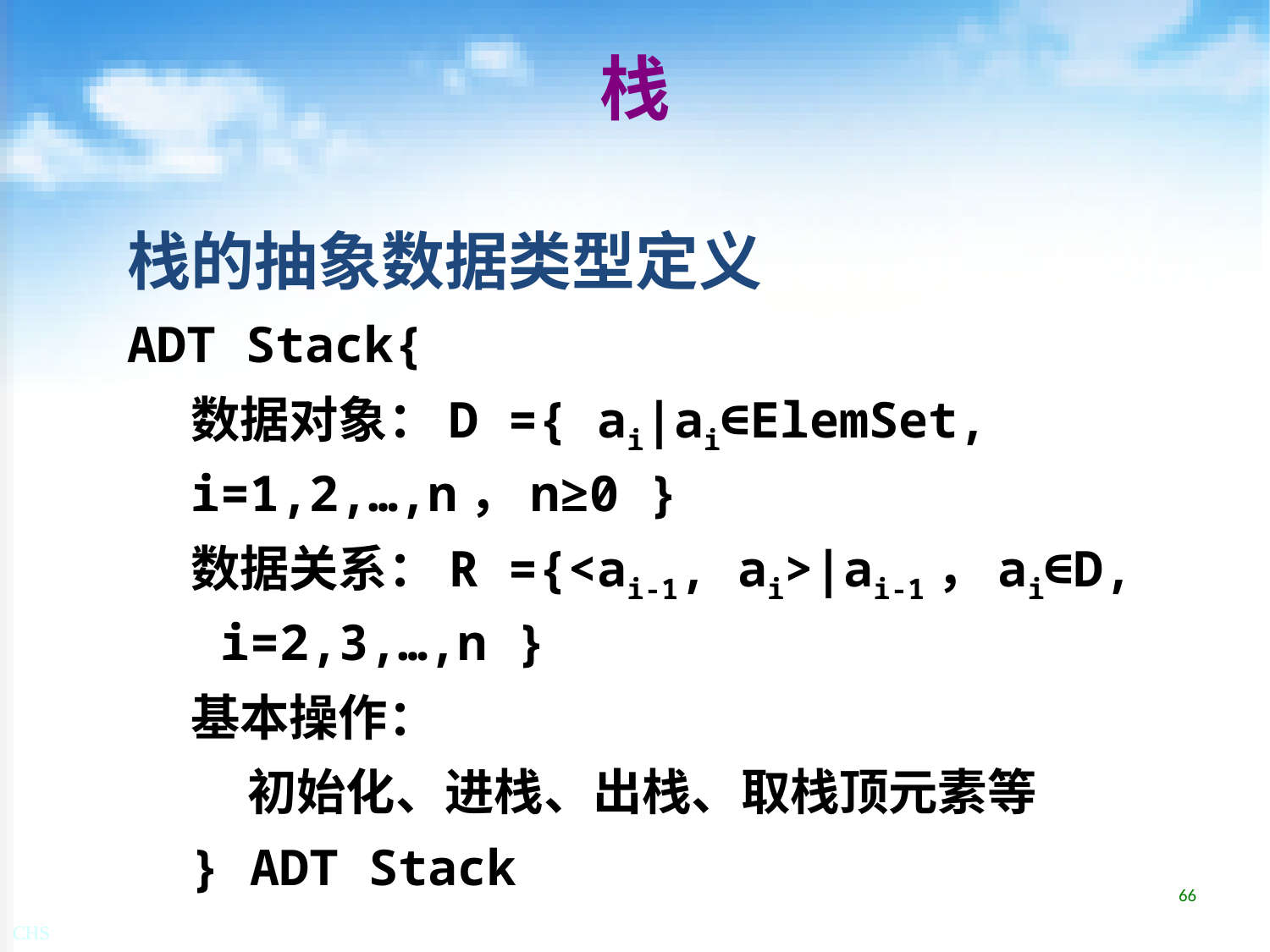

栈
栈的抽象数据类型定义
ADT Stack{
数据对象：D ={ ai|ai∈ElemSet,  i=1,2,…,n，n≥0 }
数据关系：R ={<ai-1, ai>|ai-1，ai∈D,  i=2,3,…,n }
基本操作：
    初始化、进栈、出栈、取栈顶元素等
} ADT Stack
66